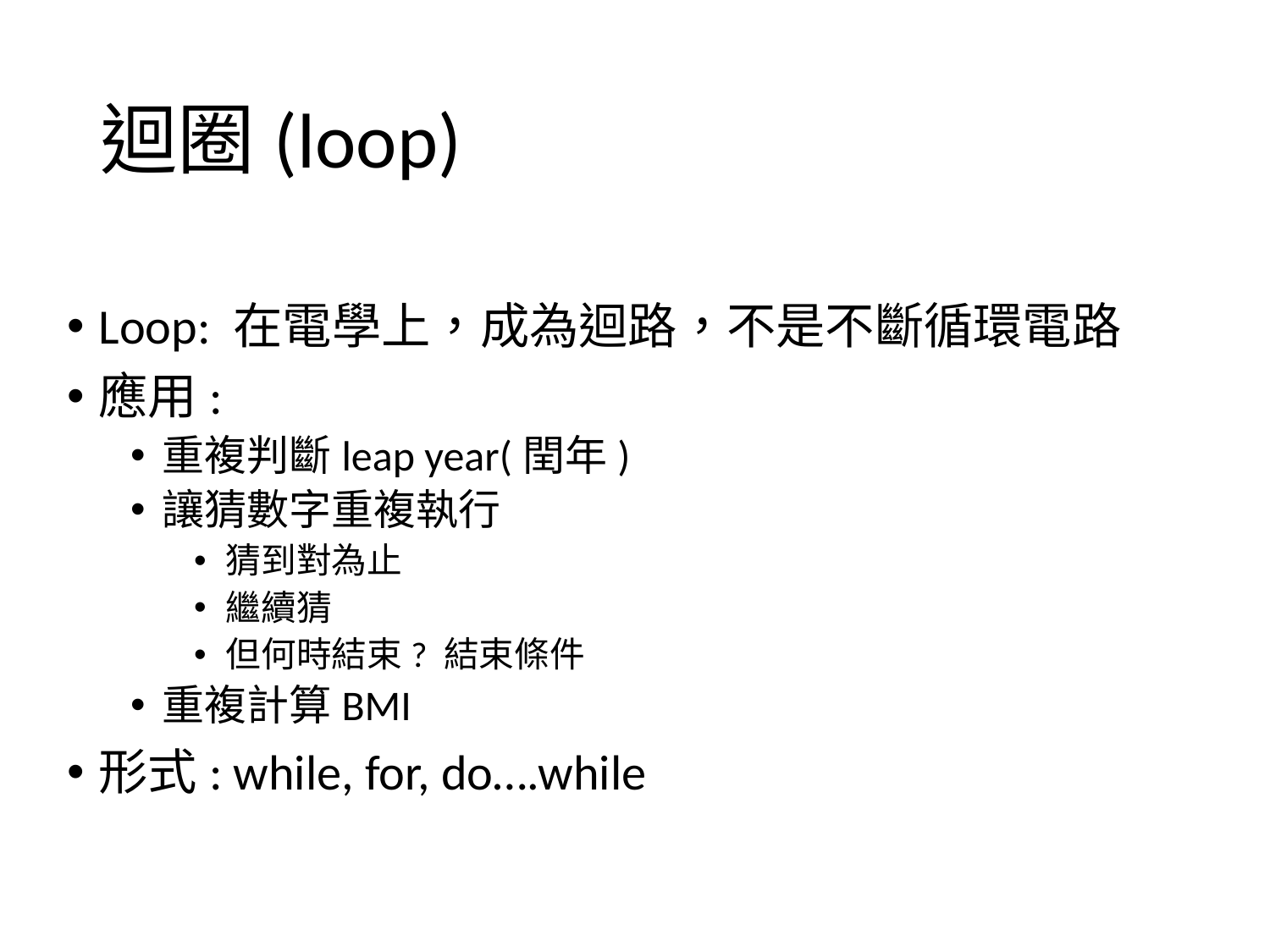

# 迴圈(loop)
Loop: 在電學上，成為迴路，不是不斷循環電路
應用:
重複判斷leap year(閏年)
讓猜數字重複執行
猜到對為止
繼續猜
但何時結束? 結束條件
重複計算BMI
形式: while, for, do….while